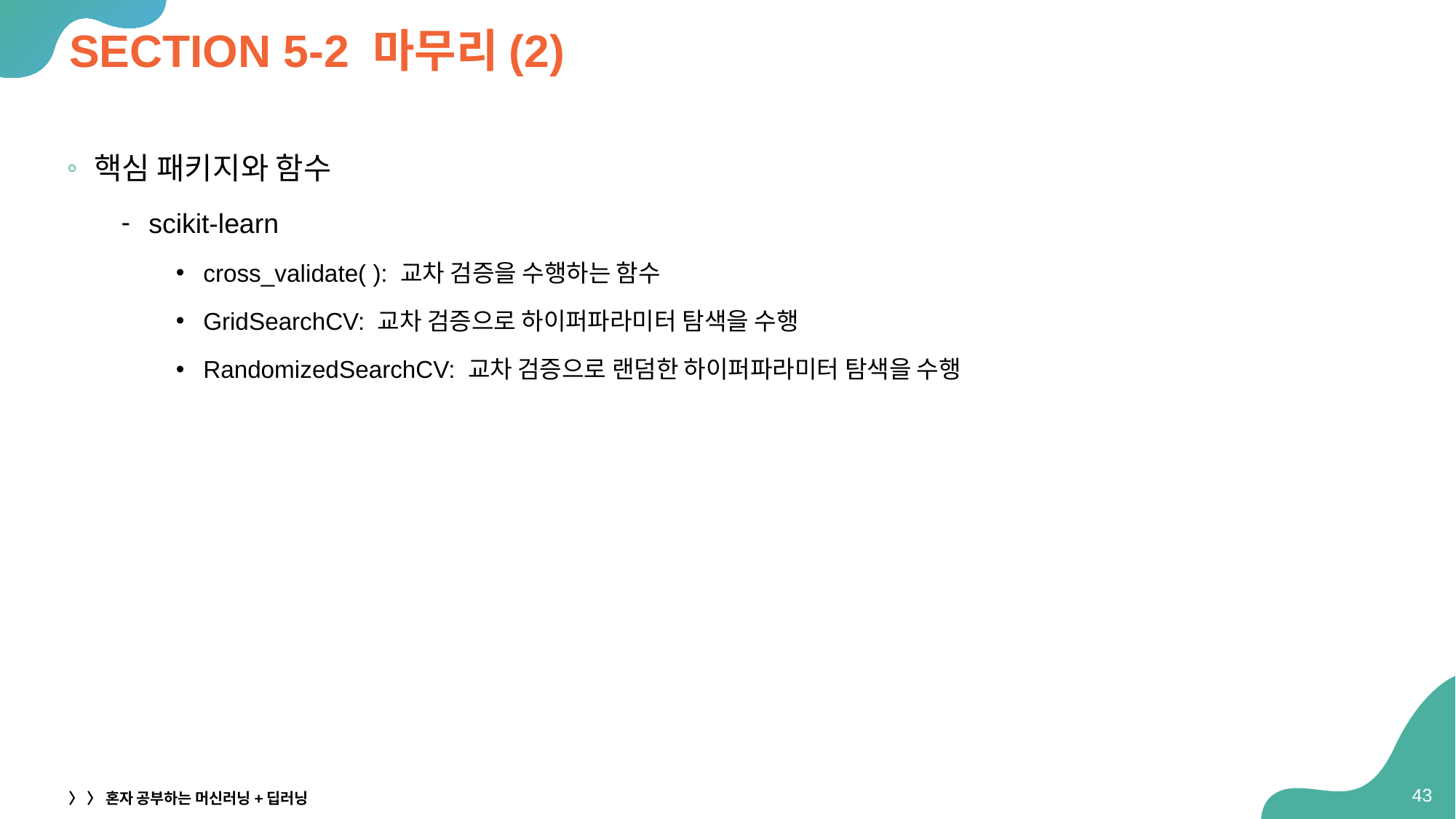

# SECTION 5-2 마무리(2)
핵심 패키지와 함수
scikit-learn
cross_validate( ): 교차 검증을 수행하는 함수
GridSearchCV: 교차 검증으로 하이퍼파라미터 탐색을 수행
RandomizedSearchCV: 교차 검증으로 랜덤한 하이퍼파라미터 탐색을 수행
43
〉 〉 혼자 공부하는 머신러닝+딥러닝